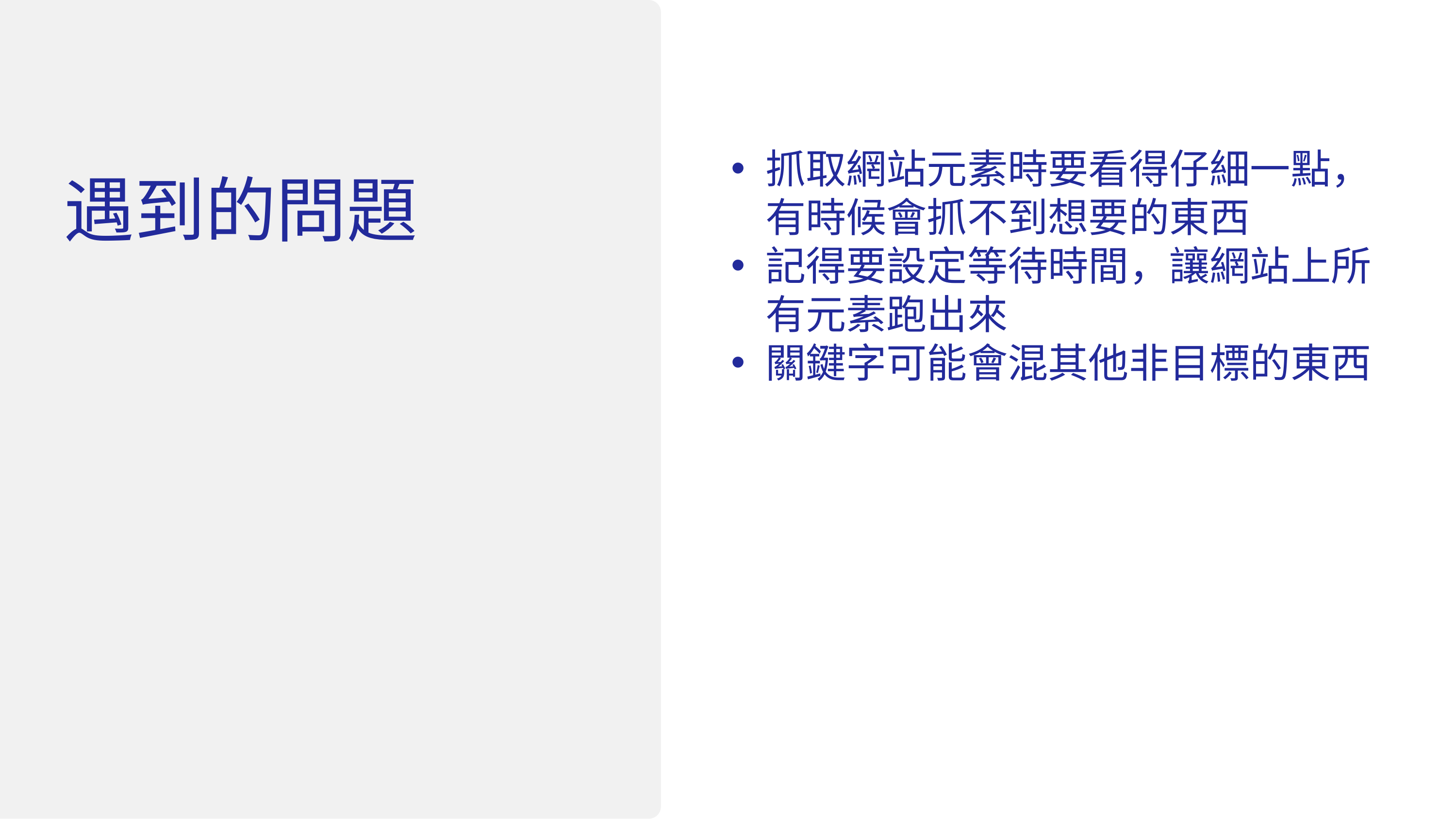

抓取網站元素時要看得仔細一點，有時候會抓不到想要的東西
記得要設定等待時間，讓網站上所有元素跑出來
關鍵字可能會混其他非目標的東西
遇到的問題